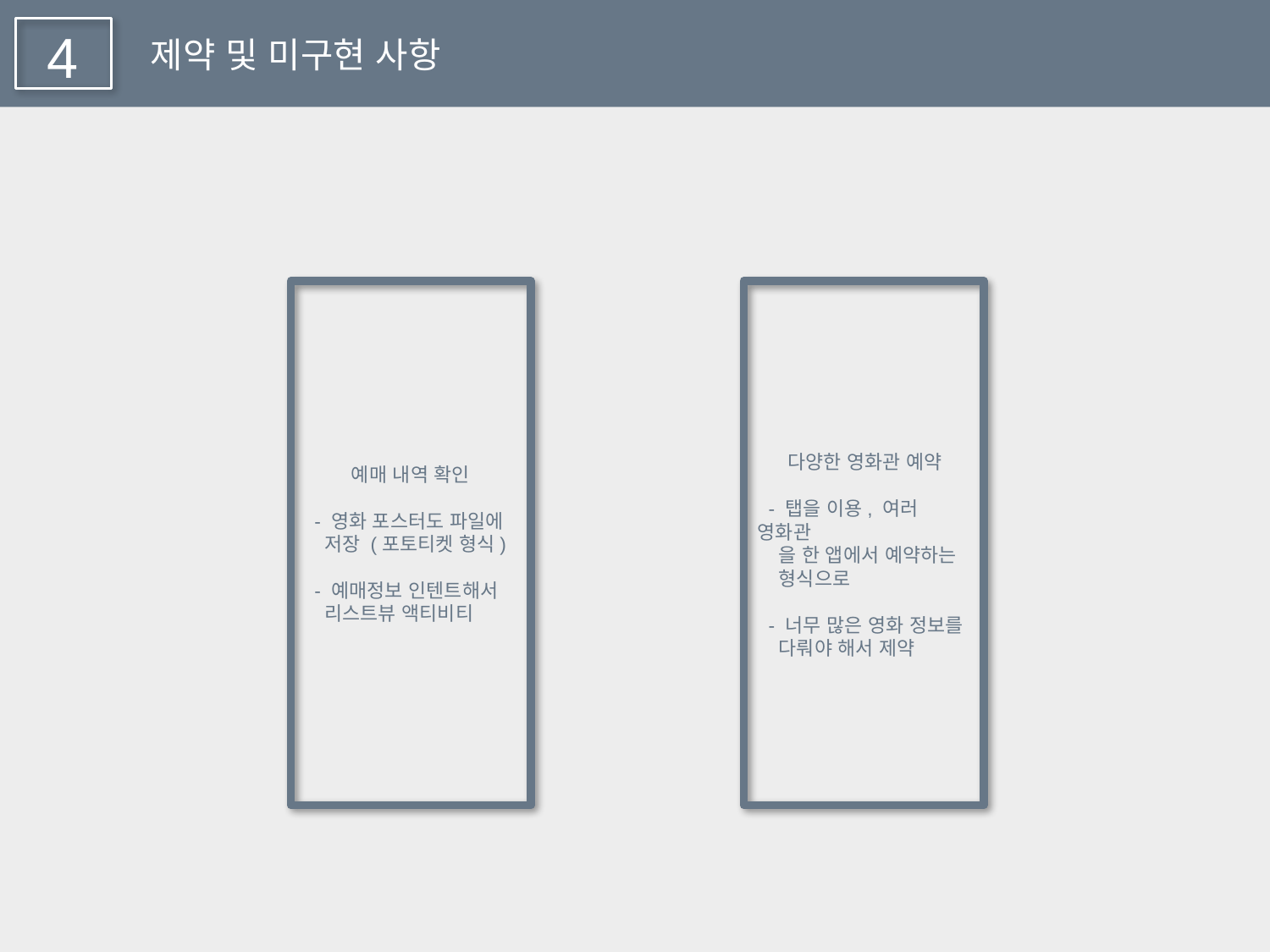

4

제약 및 미구현 사항

다양한 영화관 예약

  - 탭을 이용, 여러 영화관
   을 한 앱에서 예약하는
   형식으로

  - 너무 많은 영화 정보를
   다뤄야 해서 제약
예매 내역 확인

  - 영화 포스터도 파일에
   저장 (포토티켓 형식)

  - 예매정보 인텐트해서
   리스트뷰 액티비티